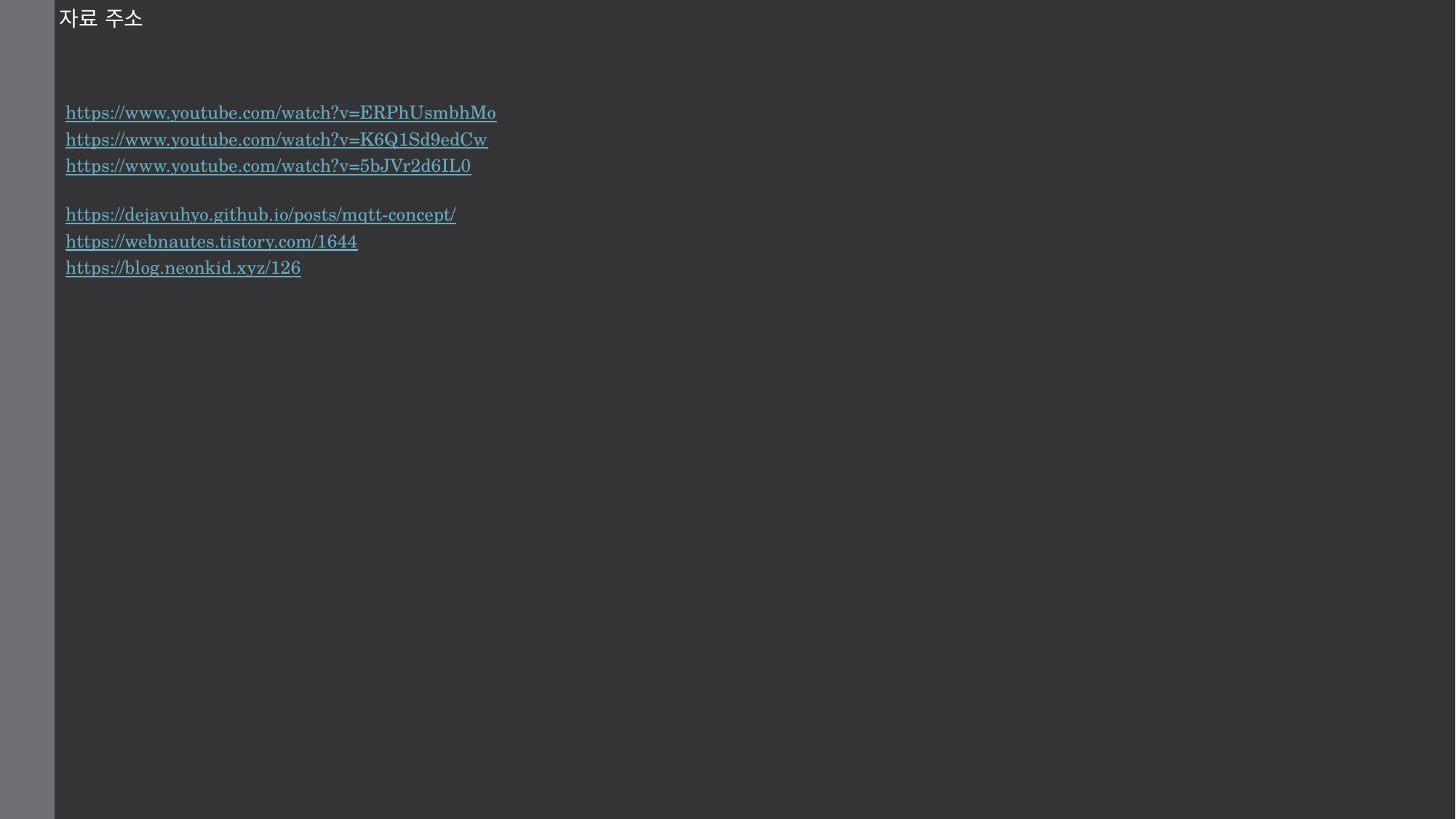

자료 주소
https://www.youtube.com/watch?v=ERPhUsmbhMo
https://www.youtube.com/watch?v=K6Q1Sd9edCw
https://www.youtube.com/watch?v=5bJVr2d6IL0

https://dejavuhyo.github.io/posts/mqtt-concept/
https://webnautes.tistory.com/1644
https://blog.neonkid.xyz/126